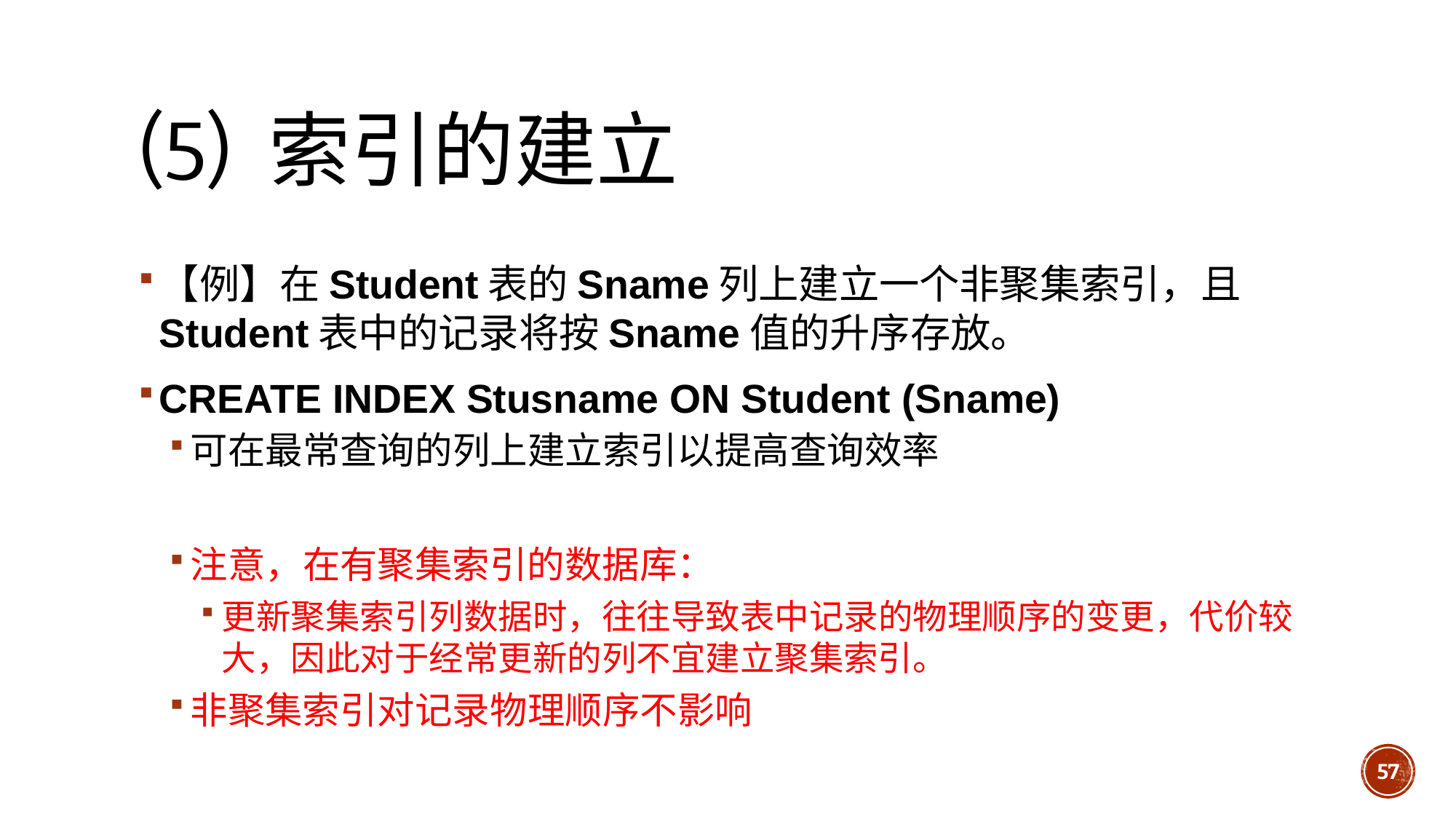

# (5) 索引的建立
【例】在Student表的Sname列上建立一个非聚集索引，且Student表中的记录将按Sname值的升序存放。
CREATE INDEX Stusname ON Student (Sname)
可在最常查询的列上建立索引以提高查询效率

注意，在有聚集索引的数据库：
更新聚集索引列数据时，往往导致表中记录的物理顺序的变更，代价较大，因此对于经常更新的列不宜建立聚集索引。
非聚集索引对记录物理顺序不影响

57